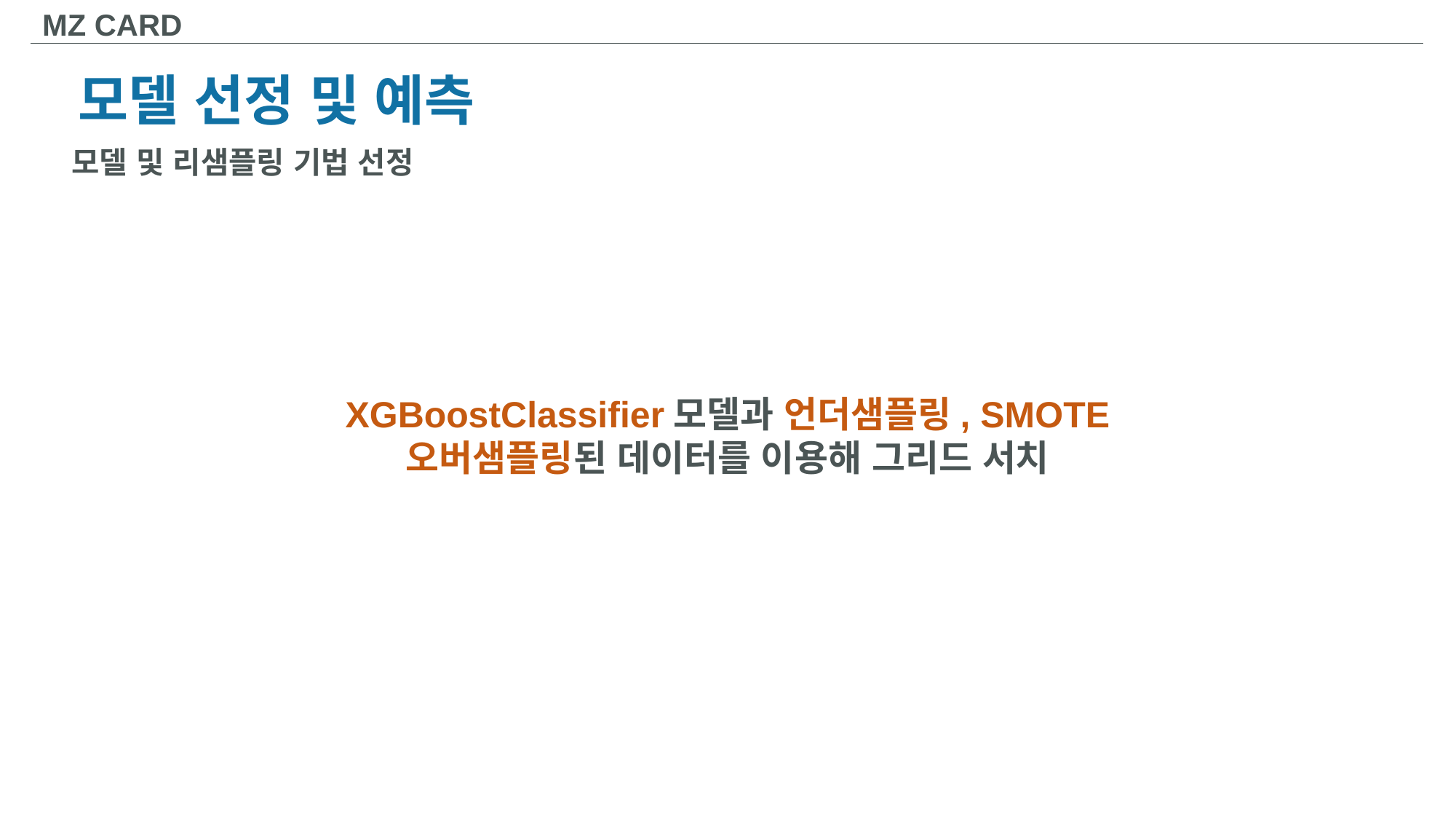

MZ CARD
모델 선정 및 예측
모델 및 리샘플링 기법 선정
XGBoostClassifier모델과 언더샘플링, SMOTE 오버샘플링된 데이터를 이용해 그리드 서치